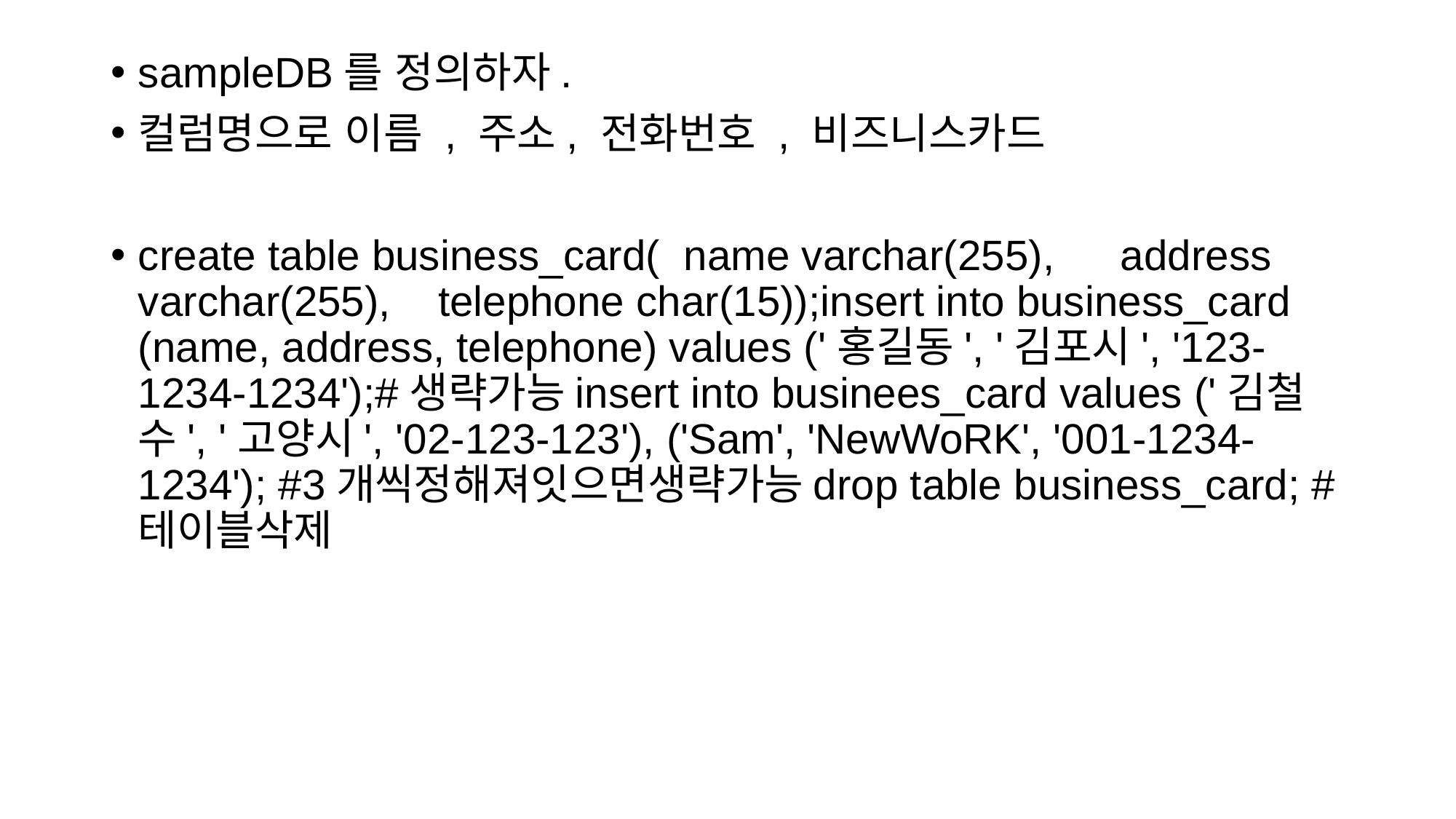

sampleDB를 정의하자.
컬럼명으로 이름 , 주소, 전화번호 , 비즈니스카드

create table business_card(	name varchar(255),	address varchar(255),    telephone char(15));insert into business_card (name, address, telephone) values ('홍길동', '김포시', '123-1234-1234');#생략가능insert into businees_card values ('김철수', '고양시', '02-123-123'), ('Sam', 'NewWoRK', '001-1234-1234'); #3개씩정해져잇으면생략가능drop table business_card; #테이블삭제